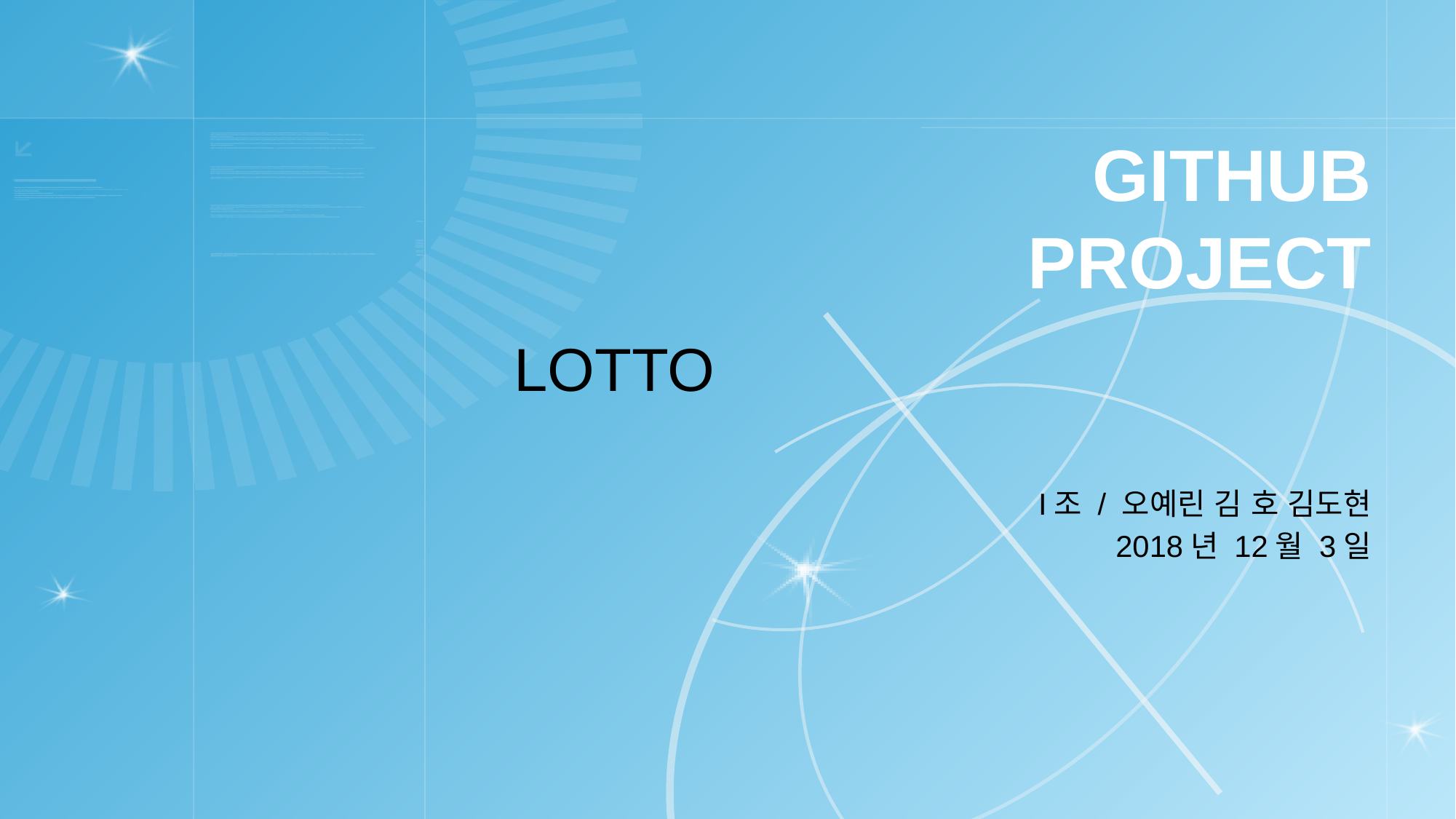

# GITHUB PROJECT
LOTTO
I조 / 오예린 김 호 김도현
2018년 12월 3일